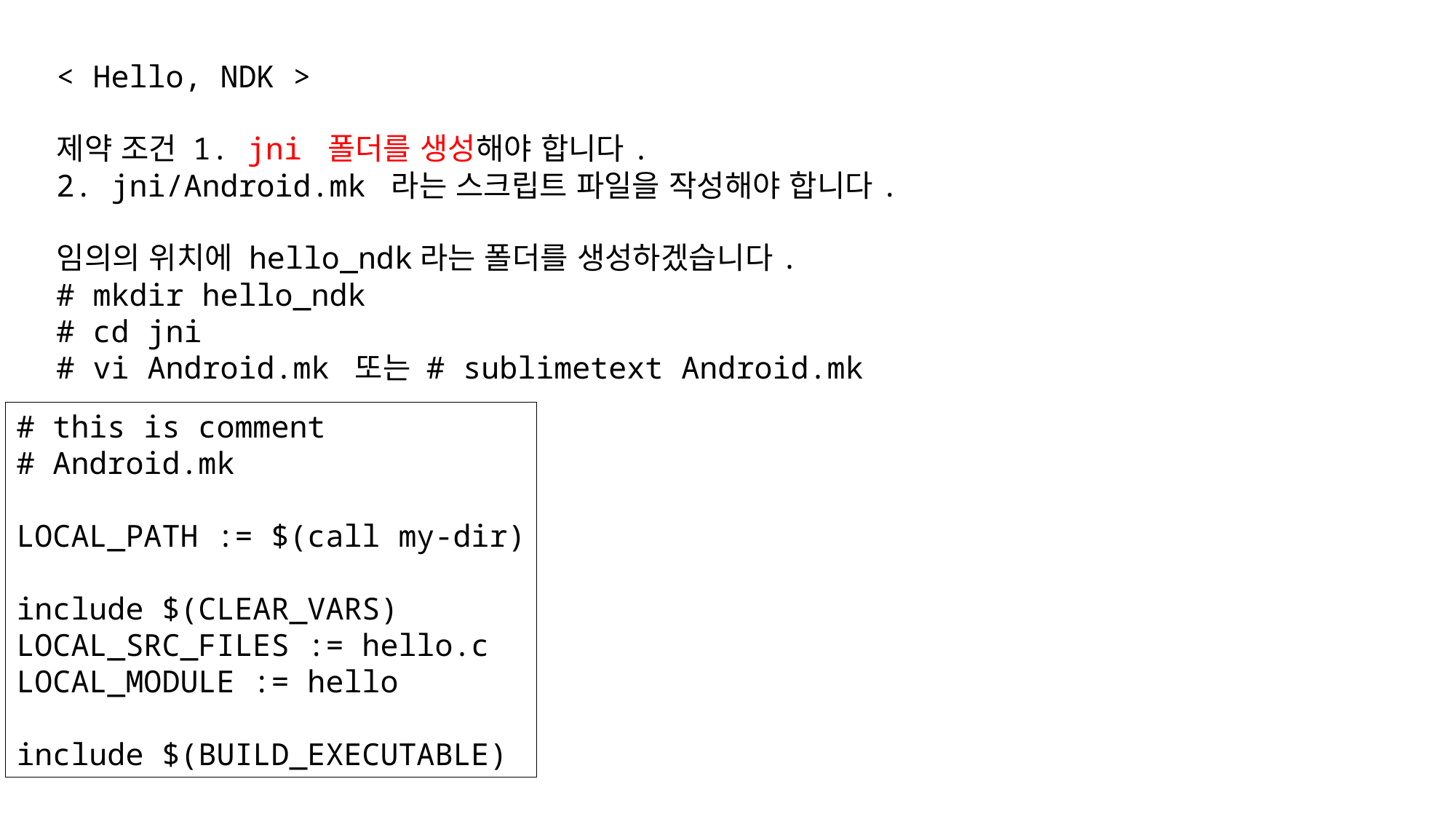

< Hello, NDK >

제약 조건 1. jni 폴더를 생성해야 합니다.
2. jni/Android.mk 라는 스크립트 파일을 작성해야 합니다.

임의의 위치에 hello_ndk라는 폴더를 생성하겠습니다.
# mkdir hello_ndk
# cd jni
# vi Android.mk 또는 # sublimetext Android.mk

# this is comment
# Android.mk

LOCAL_PATH := $(call my-dir)

include $(CLEAR_VARS)
LOCAL_SRC_FILES := hello.c
LOCAL_MODULE := hello

include $(BUILD_EXECUTABLE)